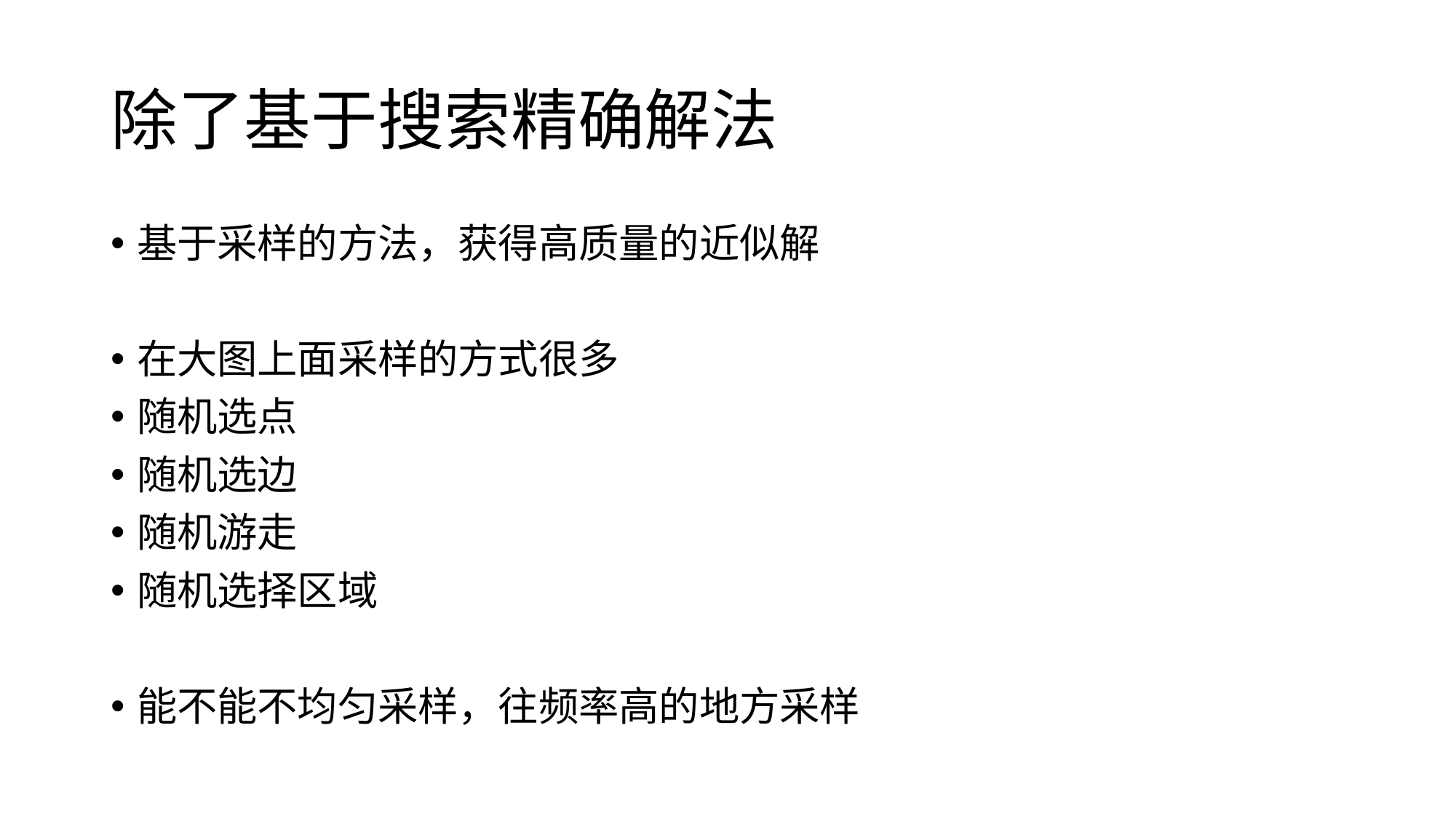

# 除了基于搜索精确解法
基于采样的方法，获得高质量的近似解

在大图上面采样的方式很多
随机选点
随机选边
随机游走
随机选择区域

能不能不均匀采样，往频率高的地方采样